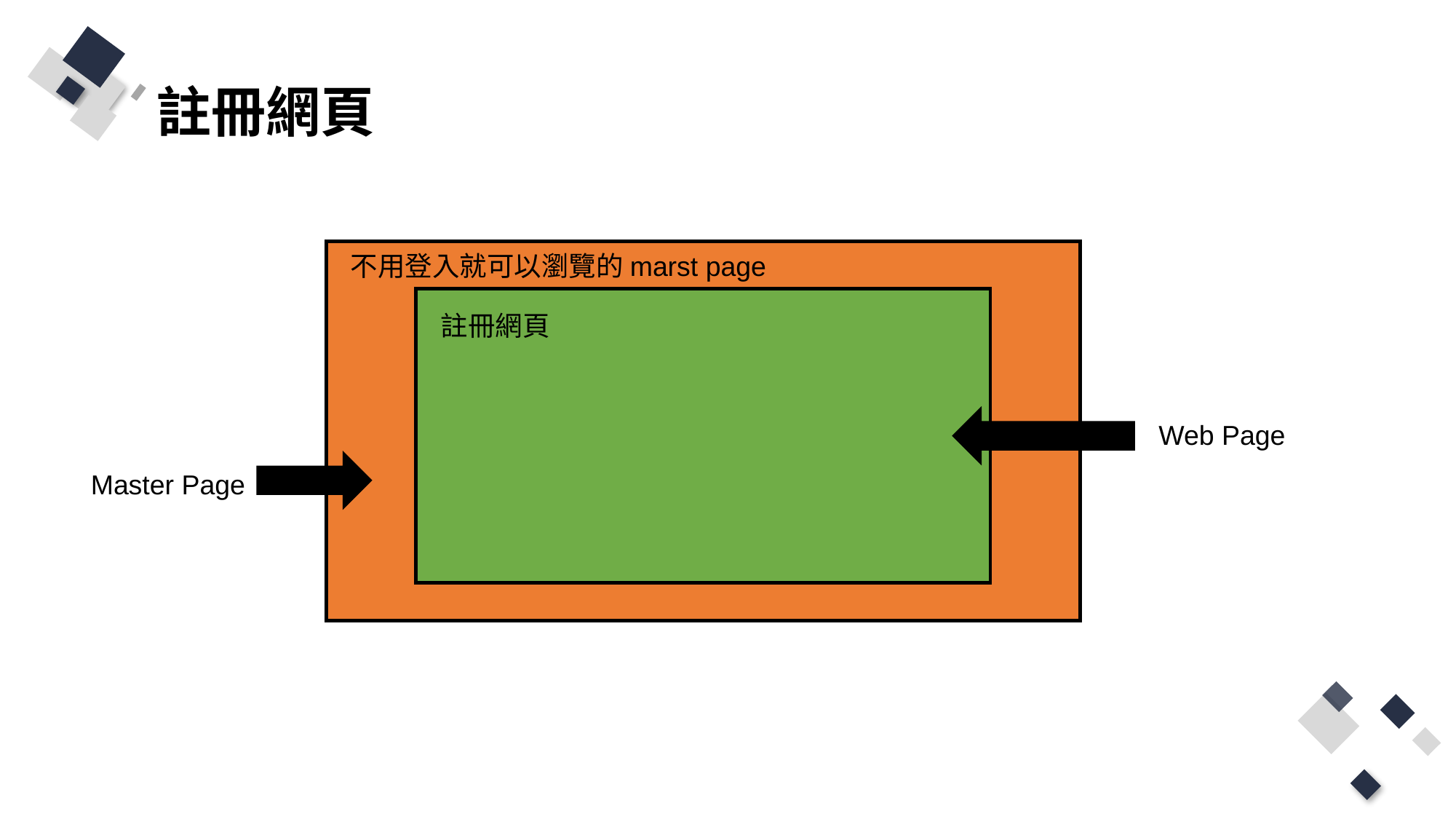

# 註冊網頁

不用登入就可以瀏覽的marst page

註冊網頁

Web Page

Master Page